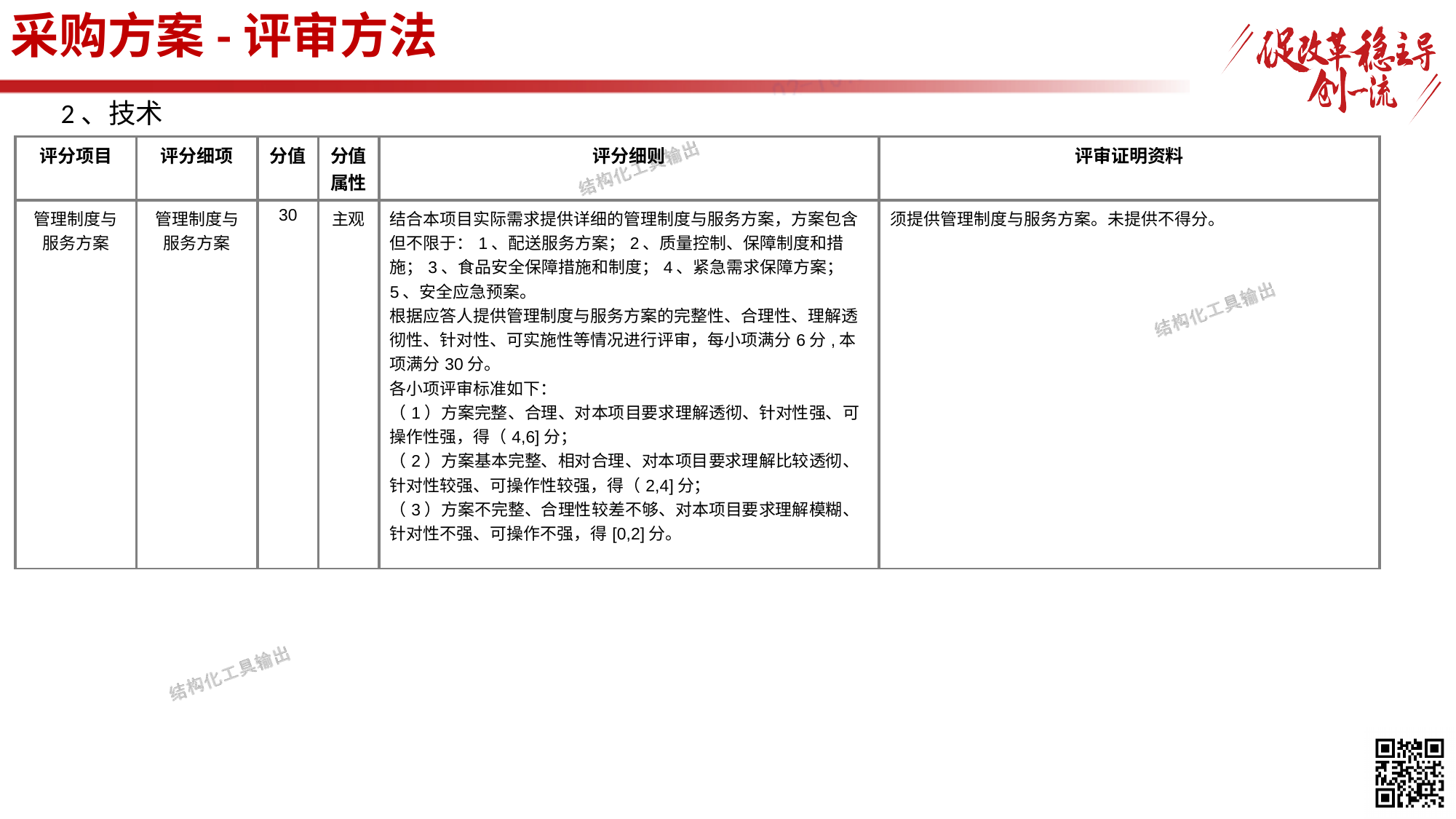

采购方案-评审方法
  2、技术
| 评分项目 | 评分细项 | 分值 | 分值属性 | 评分细则 | 评审证明资料 |
| --- | --- | --- | --- | --- | --- |
| 管理制度与服务方案 | 管理制度与服务方案 | 30 | 主观 | 结合本项目实际需求提供详细的管理制度与服务方案，方案包含但不限于：1、配送服务方案；2、质量控制、保障制度和措施；3、食品安全保障措施和制度；4、紧急需求保障方案；5、安全应急预案。 根据应答人提供管理制度与服务方案的完整性、合理性、理解透彻性、针对性、可实施性等情况进行评审，每小项满分6分,本项满分30分。 各小项评审标准如下： （1）方案完整、合理、对本项目要求理解透彻、针对性强、可操作性强，得（4,6]分； （2）方案基本完整、相对合理、对本项目要求理解比较透彻、针对性较强、可操作性较强，得（2,4]分； （3）方案不完整、合理性较差不够、对本项目要求理解模糊、针对性不强、可操作不强，得[0,2]分。 | 须提供管理制度与服务方案。未提供不得分。 |